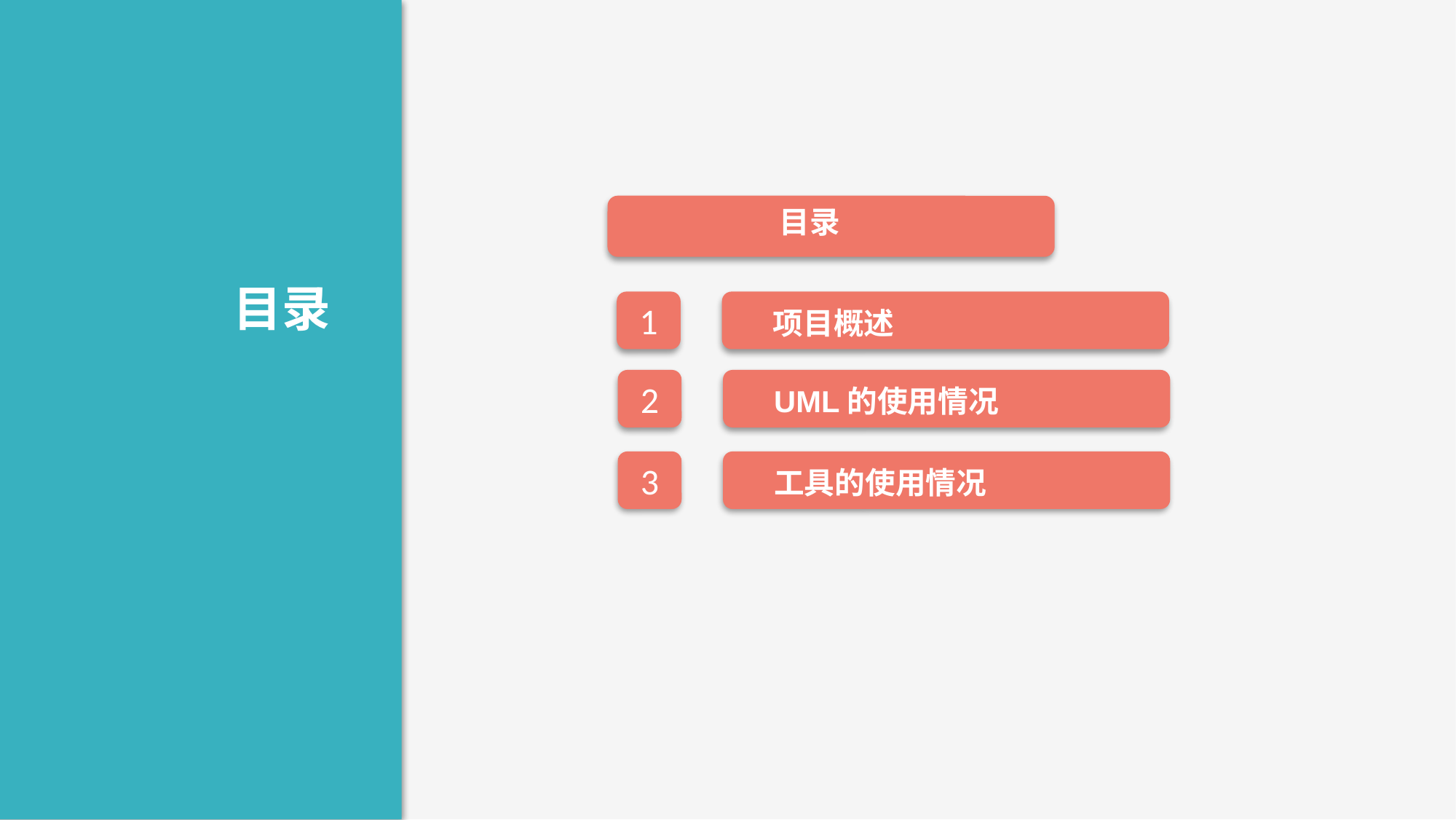

目录
目录
1

项目概述
2

UML的使用情况
3

工具的使用情况